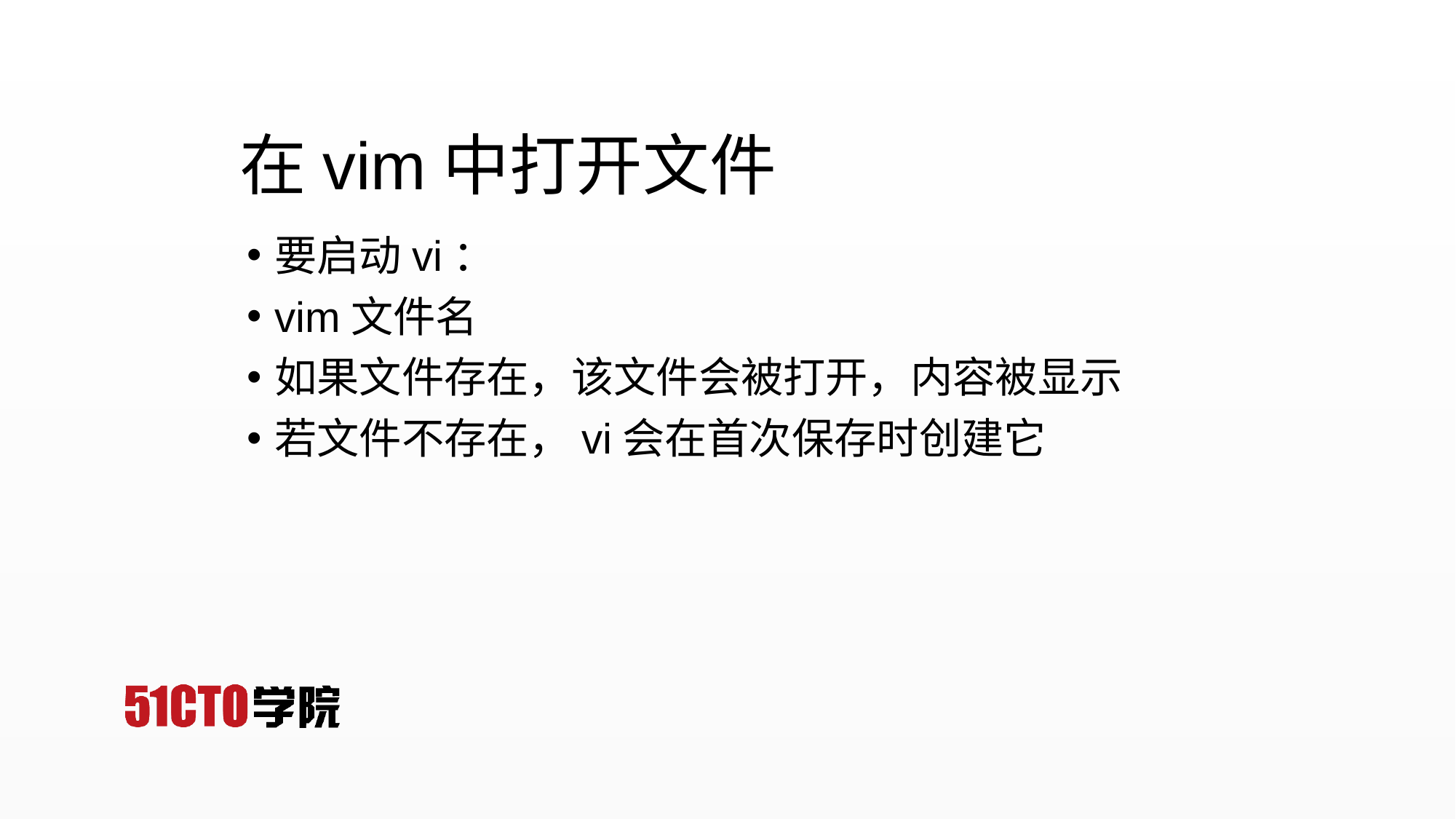

# 在vim中打开文件
要启动vi：
vim文件名
如果文件存在，该文件会被打开，内容被显示
若文件不存在，vi会在首次保存时创建它